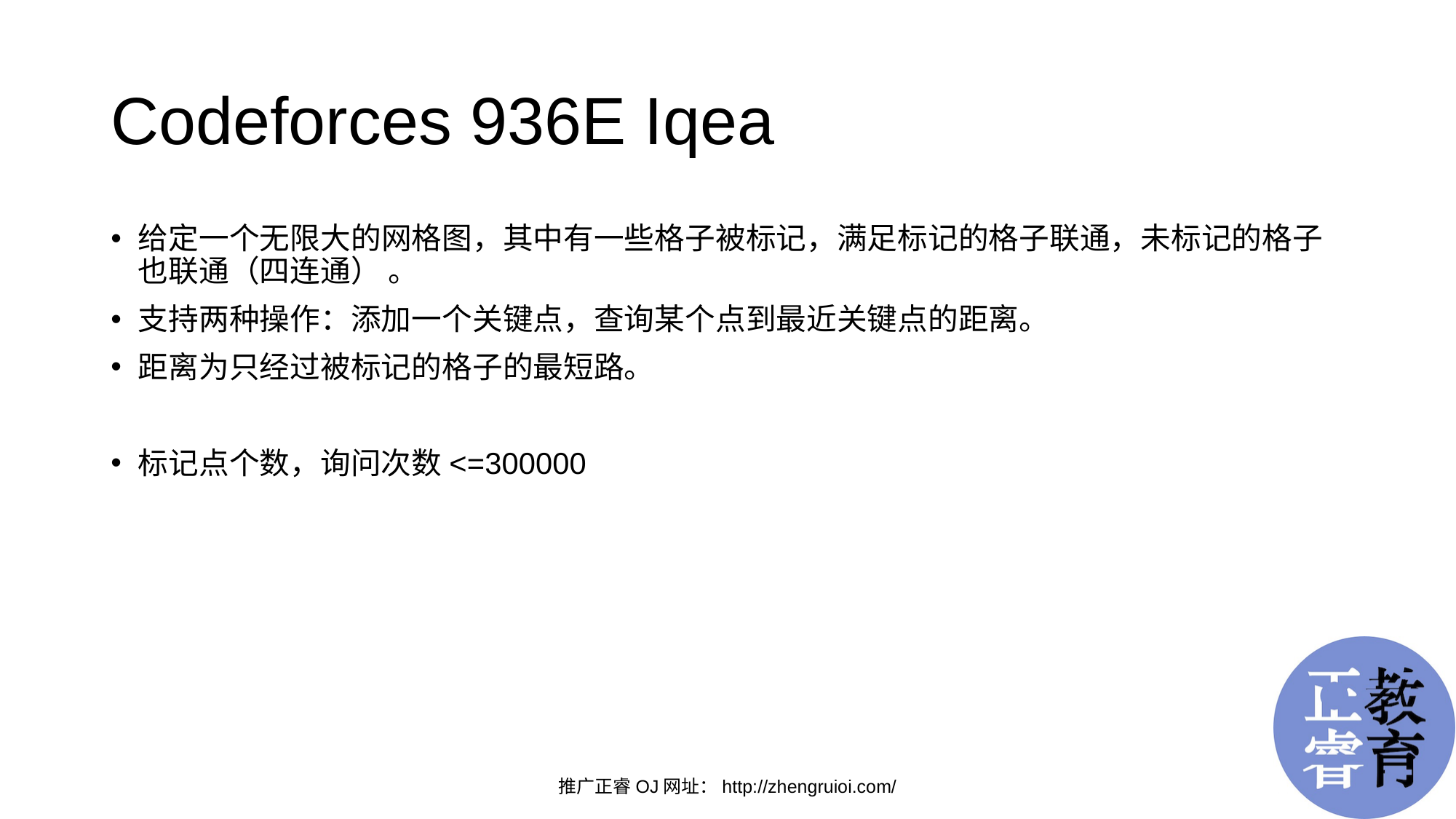

# Codeforces 936E Iqea
给定一个无限大的网格图，其中有一些格子被标记，满足标记的格子联通，未标记的格子也联通（四连通） 。
支持两种操作：添加一个关键点，查询某个点到最近关键点的距离。
距离为只经过被标记的格子的最短路。

标记点个数，询问次数<=300000